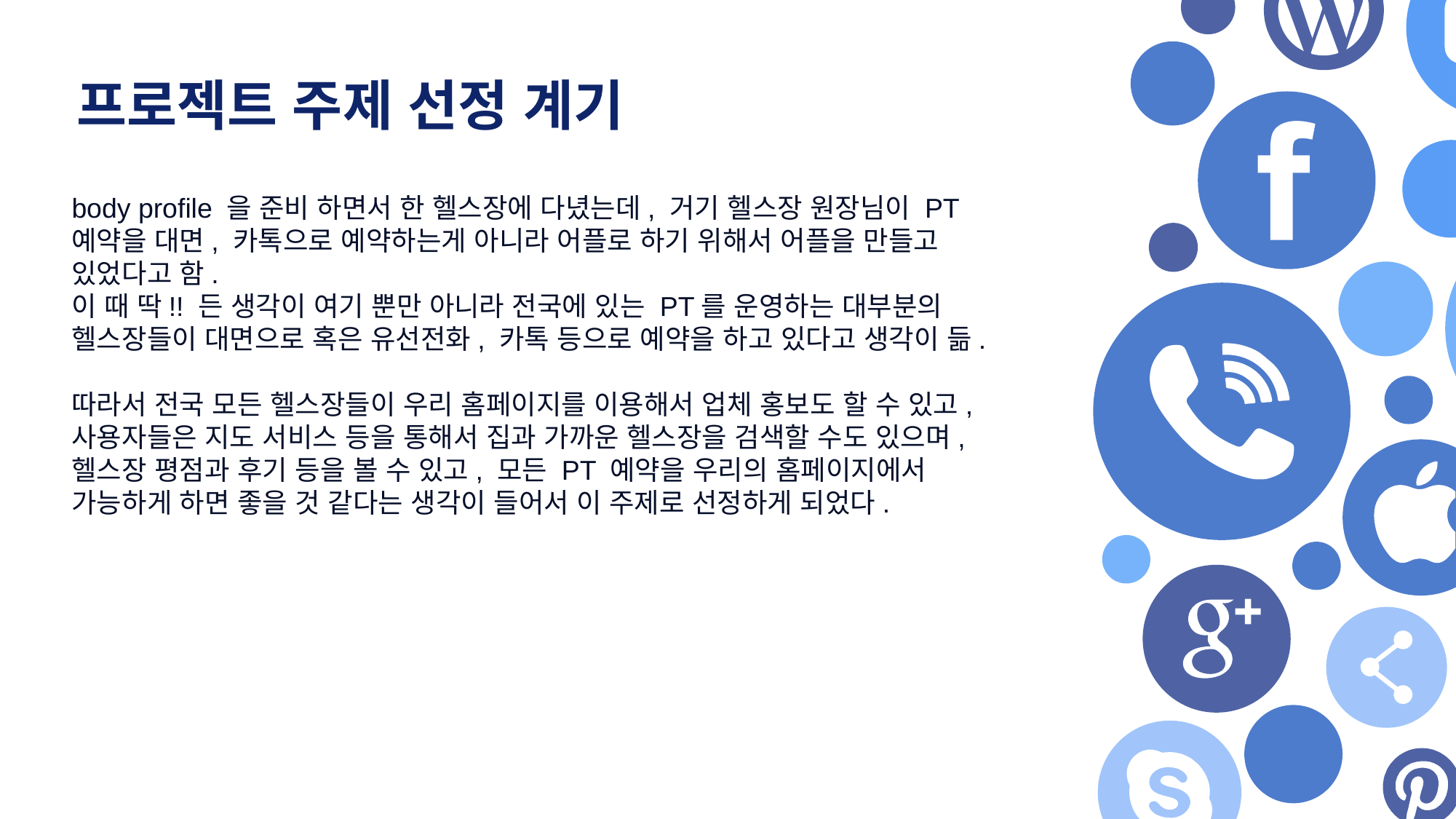

프로젝트 주제 선정 계기
body profile 을 준비 하면서 한 헬스장에 다녔는데, 거기 헬스장 원장님이 PT 예약을 대면, 카톡으로 예약하는게 아니라 어플로 하기 위해서 어플을 만들고 있었다고 함.
이 때 딱!! 든 생각이 여기 뿐만 아니라 전국에 있는 PT를 운영하는 대부분의 헬스장들이 대면으로 혹은 유선전화, 카톡 등으로 예약을 하고 있다고 생각이 듦.

따라서 전국 모든 헬스장들이 우리 홈페이지를 이용해서 업체 홍보도 할 수 있고, 사용자들은 지도 서비스 등을 통해서 집과 가까운 헬스장을 검색할 수도 있으며, 헬스장 평점과 후기 등을 볼 수 있고, 모든 PT 예약을 우리의 홈페이지에서 가능하게 하면 좋을 것 같다는 생각이 들어서 이 주제로 선정하게 되었다.